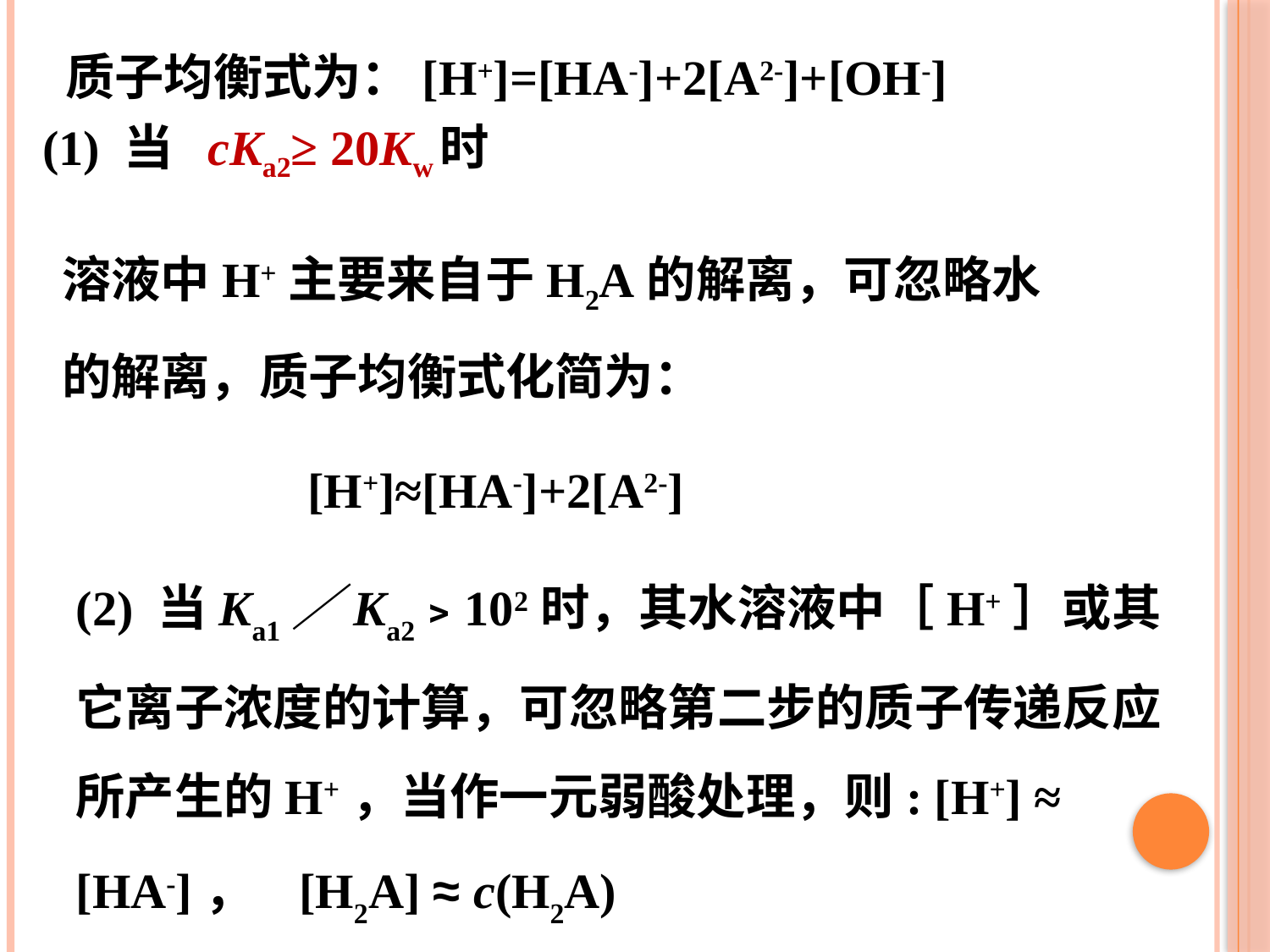

质子均衡式为：[H+]=[HA-]+2[A2-]+[OH-]
(1) 当  cKa2≥ 20Kw时
溶液中H+主要来自于H2A的解离，可忽略水的解离，质子均衡式化简为：
                    [H+]≈[HA-]+2[A2-]
(2) 当Ka1／Ka2﹥102时，其水溶液中［H+］或其它离子浓度的计算，可忽略第二步的质子传递反应所产生的H+，当作一元弱酸处理，则: [H+] ≈ [HA-]，   [H2A] ≈ c(H2A)
37